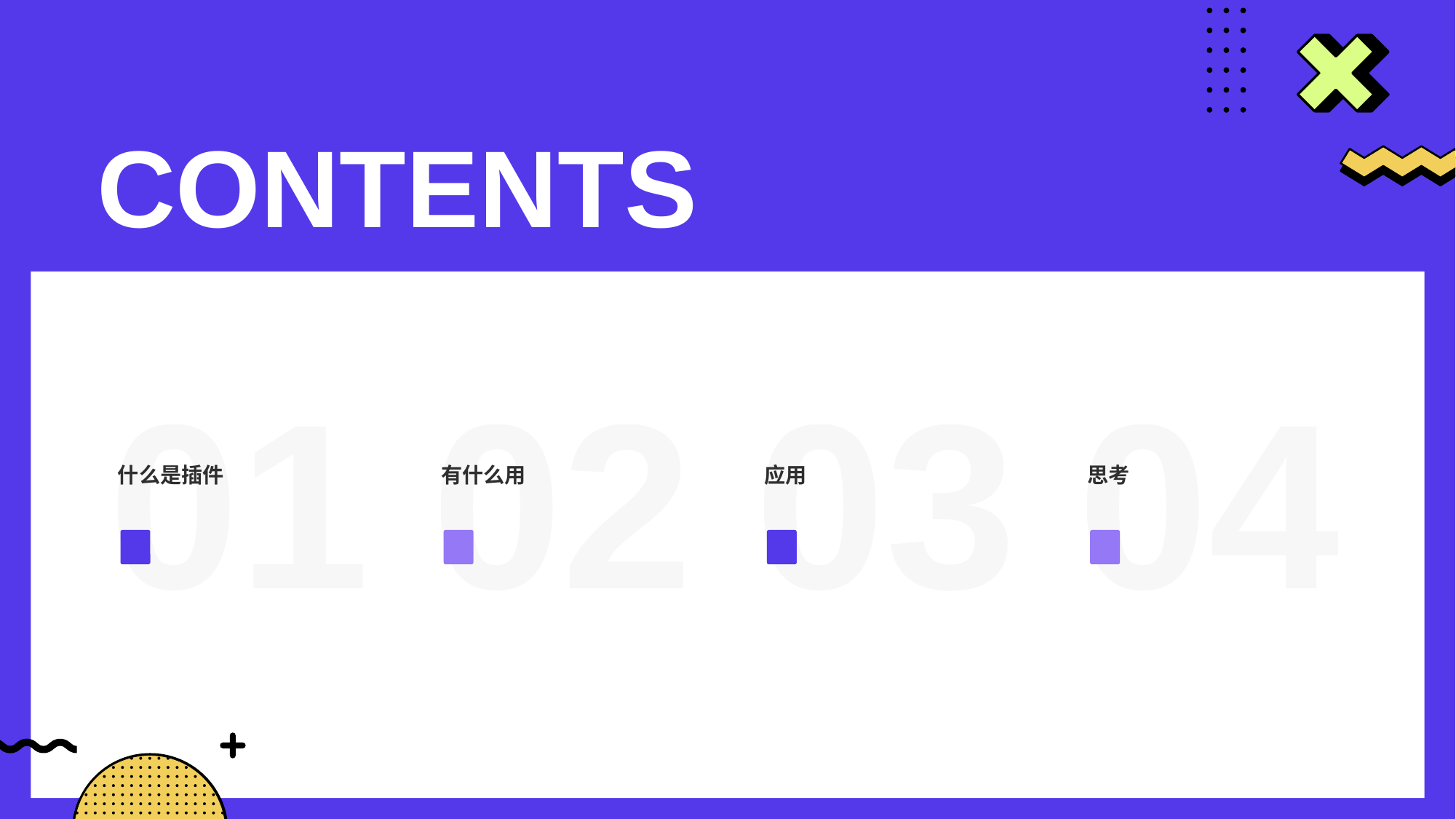

CONTENTS
01
什么是插件

02
有什么用

03
应用

04
思考

2